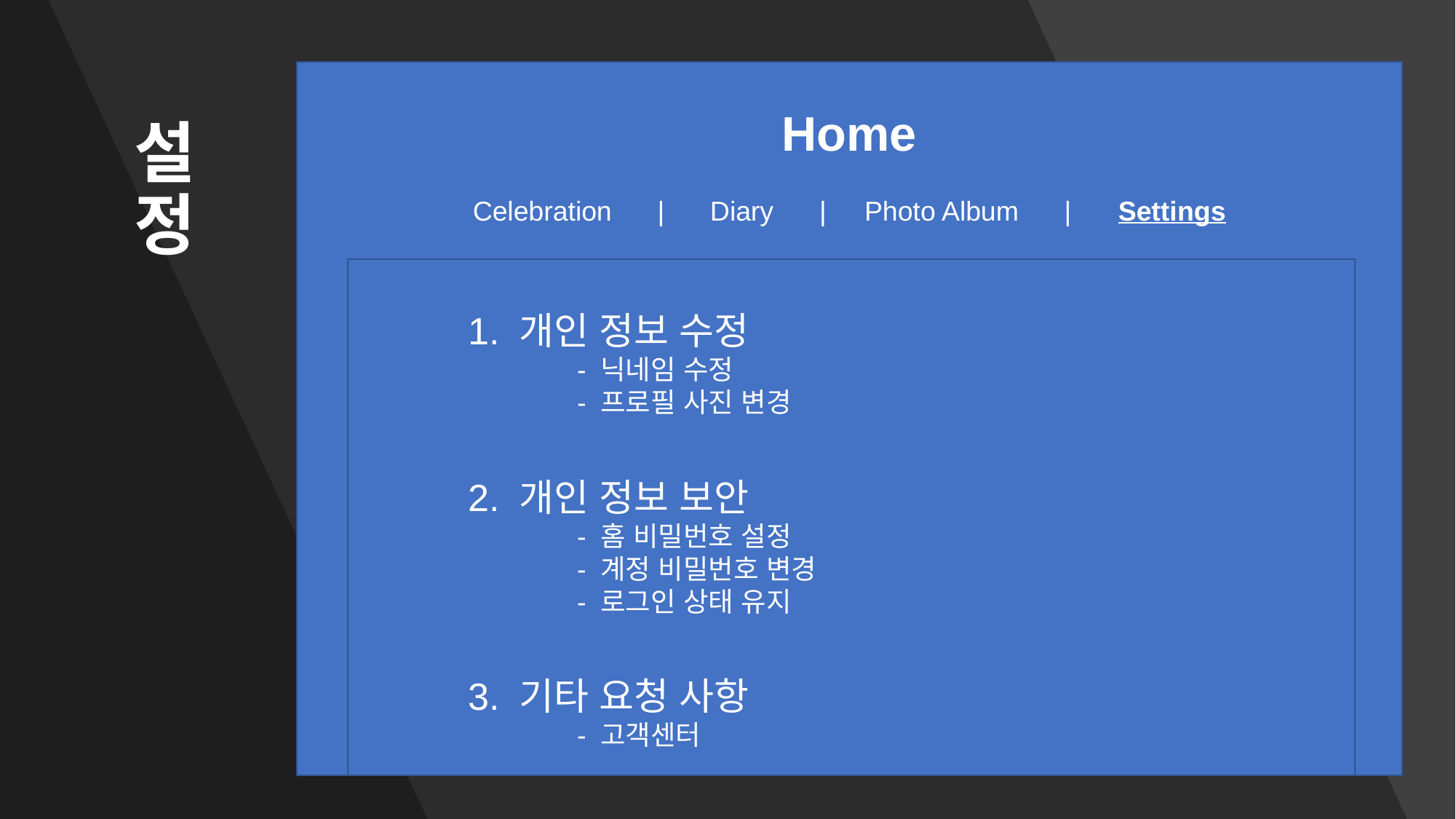

설정

Home

Celebration      |      Diary      |     Photo Album      |      Settings

	1. 개인 정보 수정
		- 닉네임 수정
		- 프로필 사진 변경

	2. 개인 정보 보안
		- 홈 비밀번호 설정
		- 계정 비밀번호 변경
		- 로그인 상태 유지

	3. 기타 요청 사항
		- 고객센터